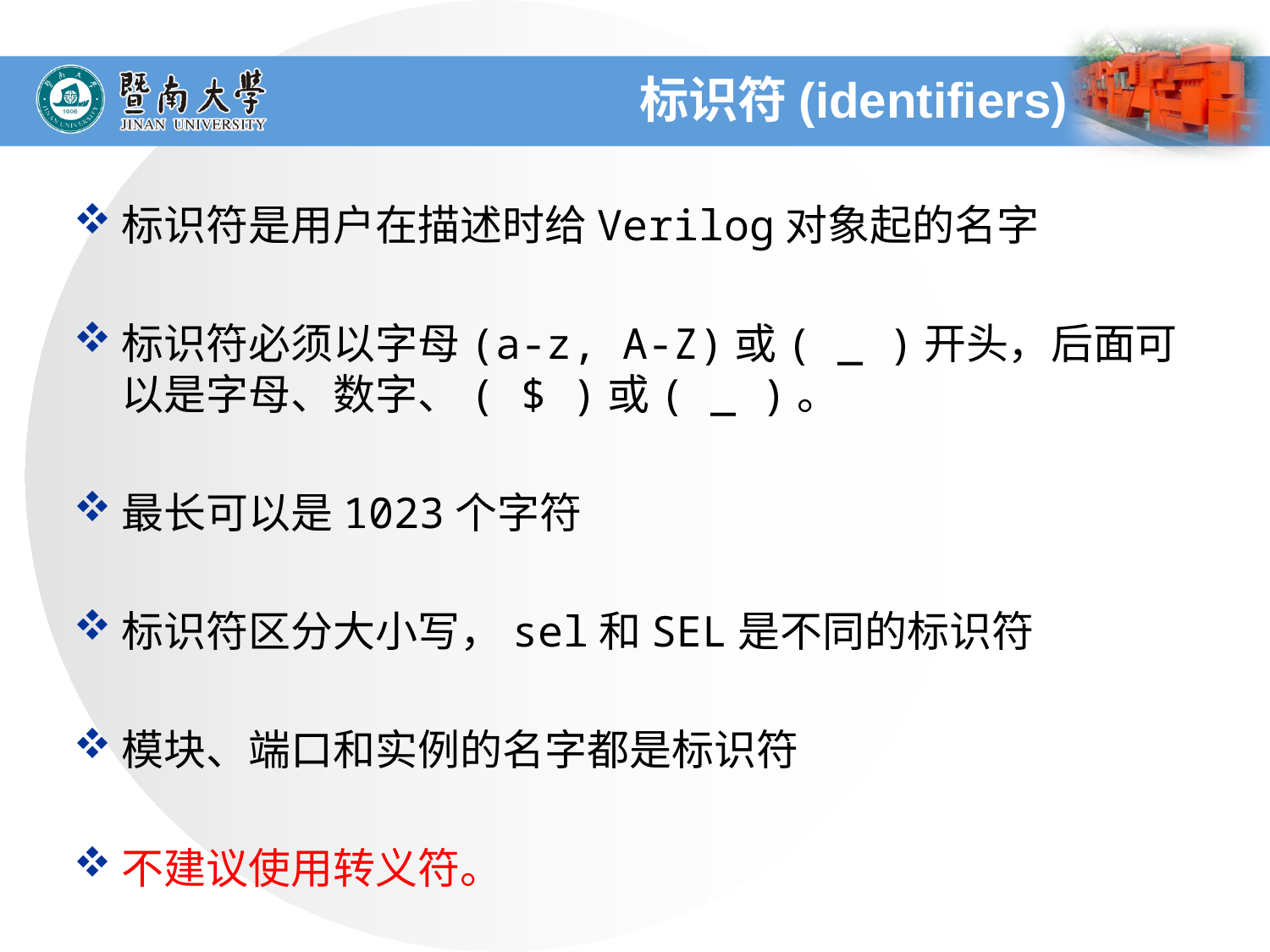

# 标识符(identifiers)
标识符是用户在描述时给Verilog对象起的名字

标识符必须以字母(a-z, A-Z)或( _ )开头，后面可以是字母、数字、( $ )或( _ )。

最长可以是1023个字符

标识符区分大小写，sel和SEL是不同的标识符

模块、端口和实例的名字都是标识符

不建议使用转义符。